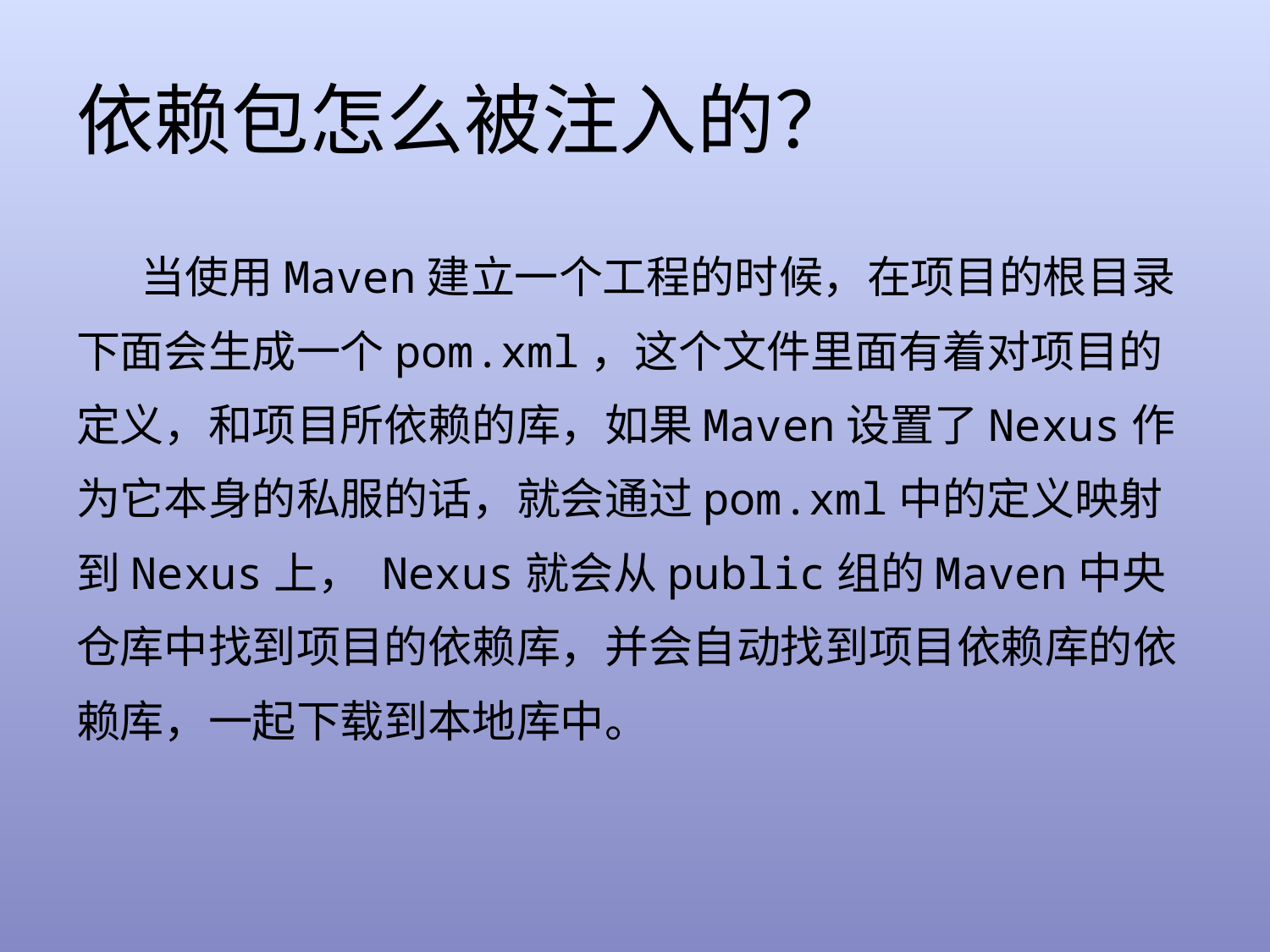

# 依赖包怎么被注入的？
当使用Maven建立一个工程的时候，在项目的根目录下面会生成一个pom.xml，这个文件里面有着对项目的定义，和项目所依赖的库，如果Maven设置了Nexus作为它本身的私服的话，就会通过pom.xml中的定义映射到Nexus上， Nexus就会从public组的Maven中央仓库中找到项目的依赖库，并会自动找到项目依赖库的依赖库，一起下载到本地库中。